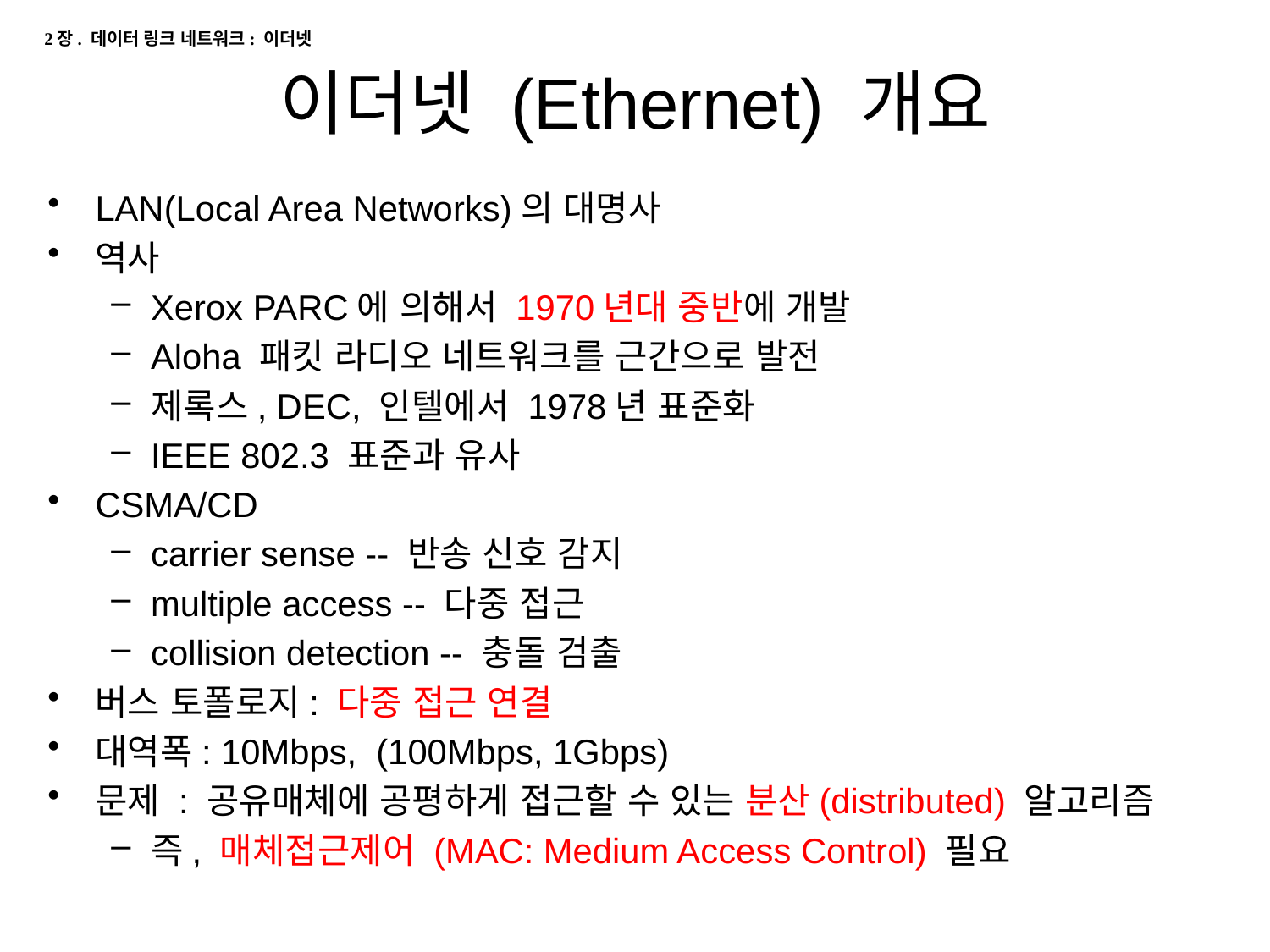

2장. 데이터 링크 네트워크: 이더넷
# 이더넷 (Ethernet) 개요
LAN(Local Area Networks)의 대명사
역사
Xerox PARC에 의해서 1970년대 중반에 개발
Aloha 패킷 라디오 네트워크를 근간으로 발전
제록스, DEC, 인텔에서 1978년 표준화
IEEE 802.3 표준과 유사
CSMA/CD
carrier sense -- 반송 신호 감지
multiple access -- 다중 접근
collision detection -- 충돌 검출
버스 토폴로지: 다중 접근 연결
대역폭: 10Mbps,  (100Mbps, 1Gbps)
문제 : 공유매체에 공평하게 접근할 수 있는 분산(distributed) 알고리즘
즉, 매체접근제어 (MAC: Medium Access Control) 필요